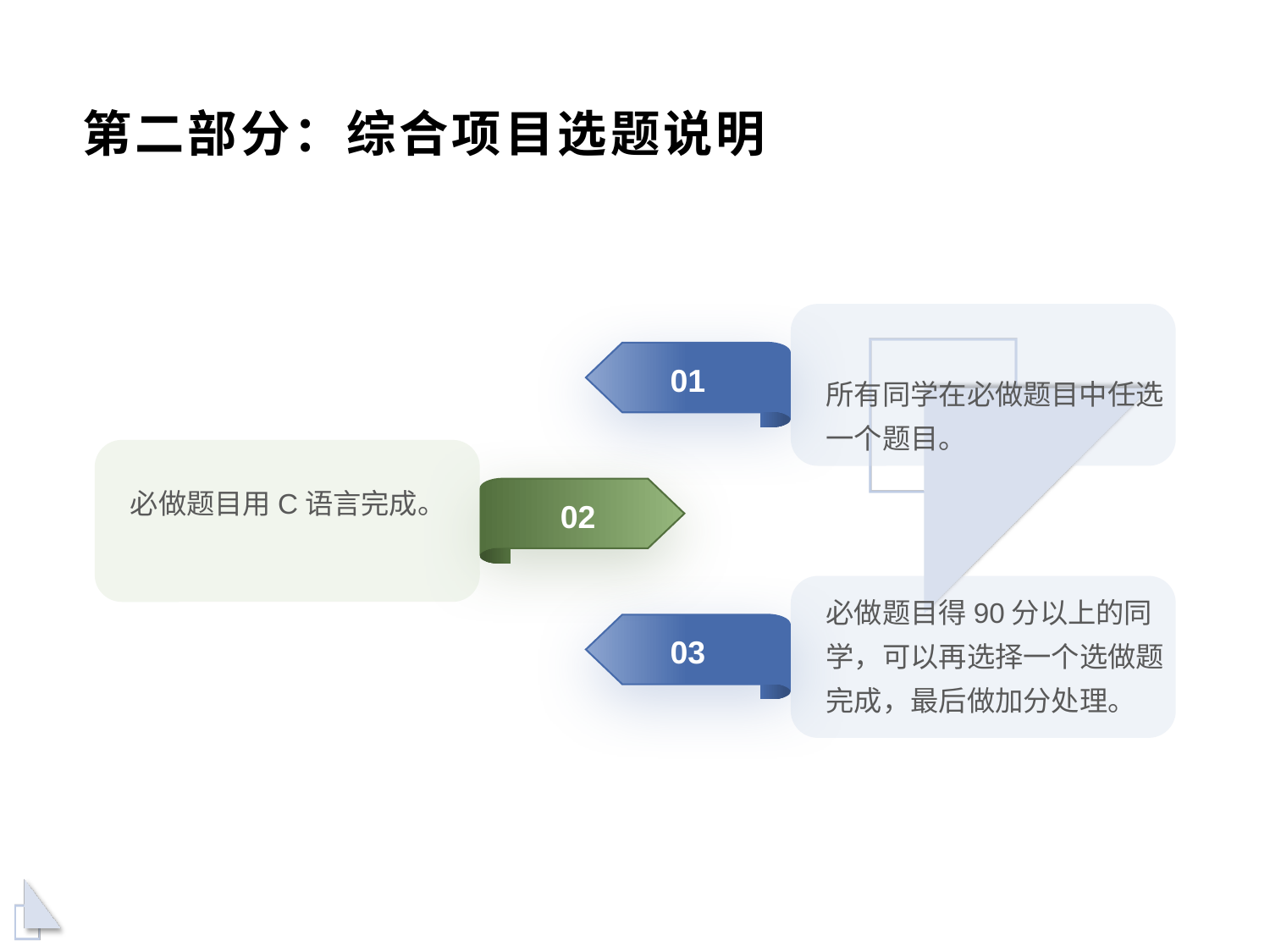

# 第二部分：综合项目选题说明

01
所有同学在必做题目中任选一个题目。

必做题目用C语言完成。
02

必做题目得90分以上的同学，可以再选择一个选做题完成，最后做加分处理。
03

23